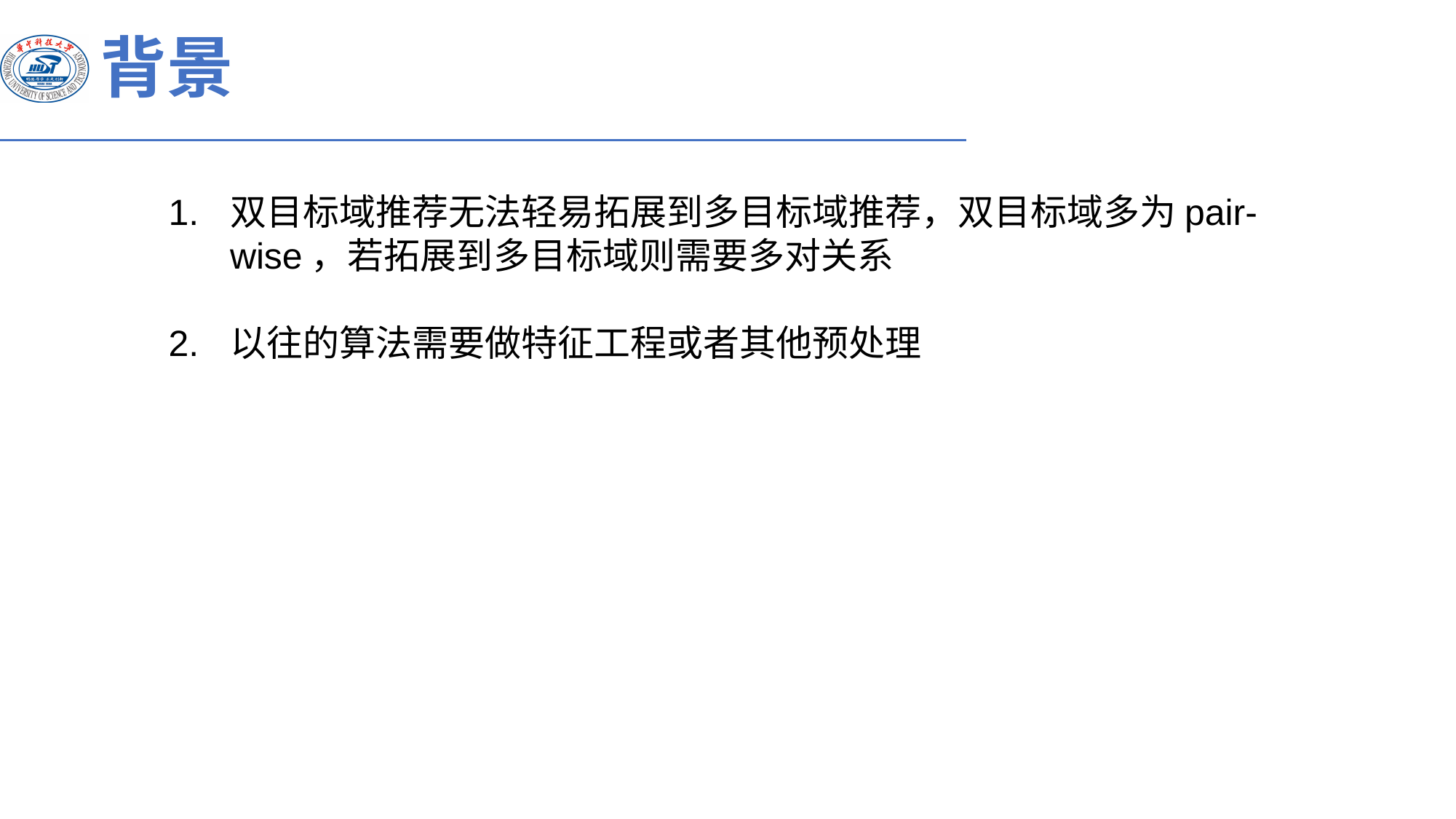

背景
双目标域推荐无法轻易拓展到多目标域推荐，双目标域多为pair-wise，若拓展到多目标域则需要多对关系

以往的算法需要做特征工程或者其他预处理